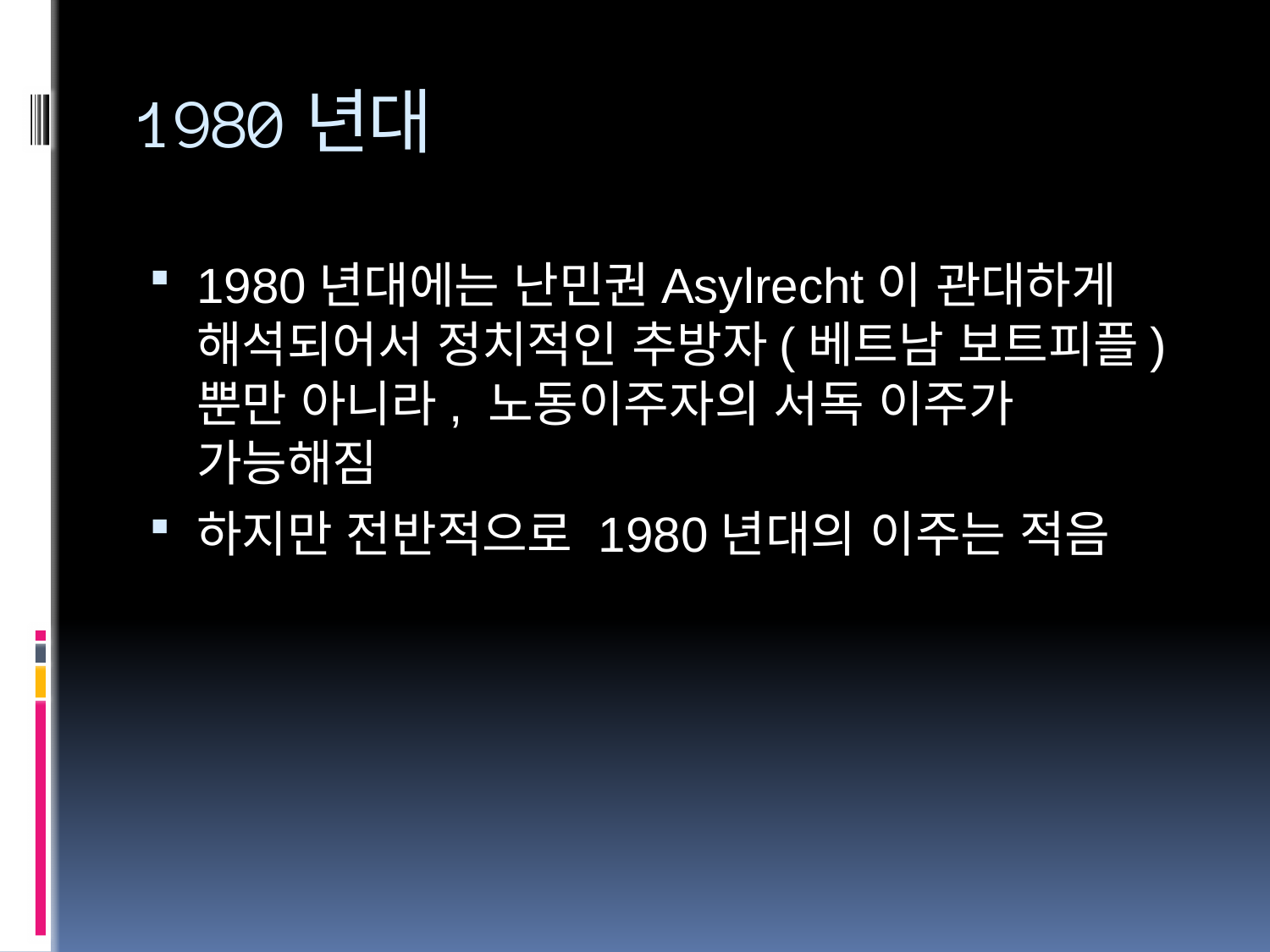

# 1980년대
1980년대에는 난민권Asylrecht이 관대하게 해석되어서 정치적인 추방자(베트남 보트피플)뿐만 아니라, 노동이주자의 서독 이주가  가능해짐
하지만 전반적으로 1980년대의 이주는 적음